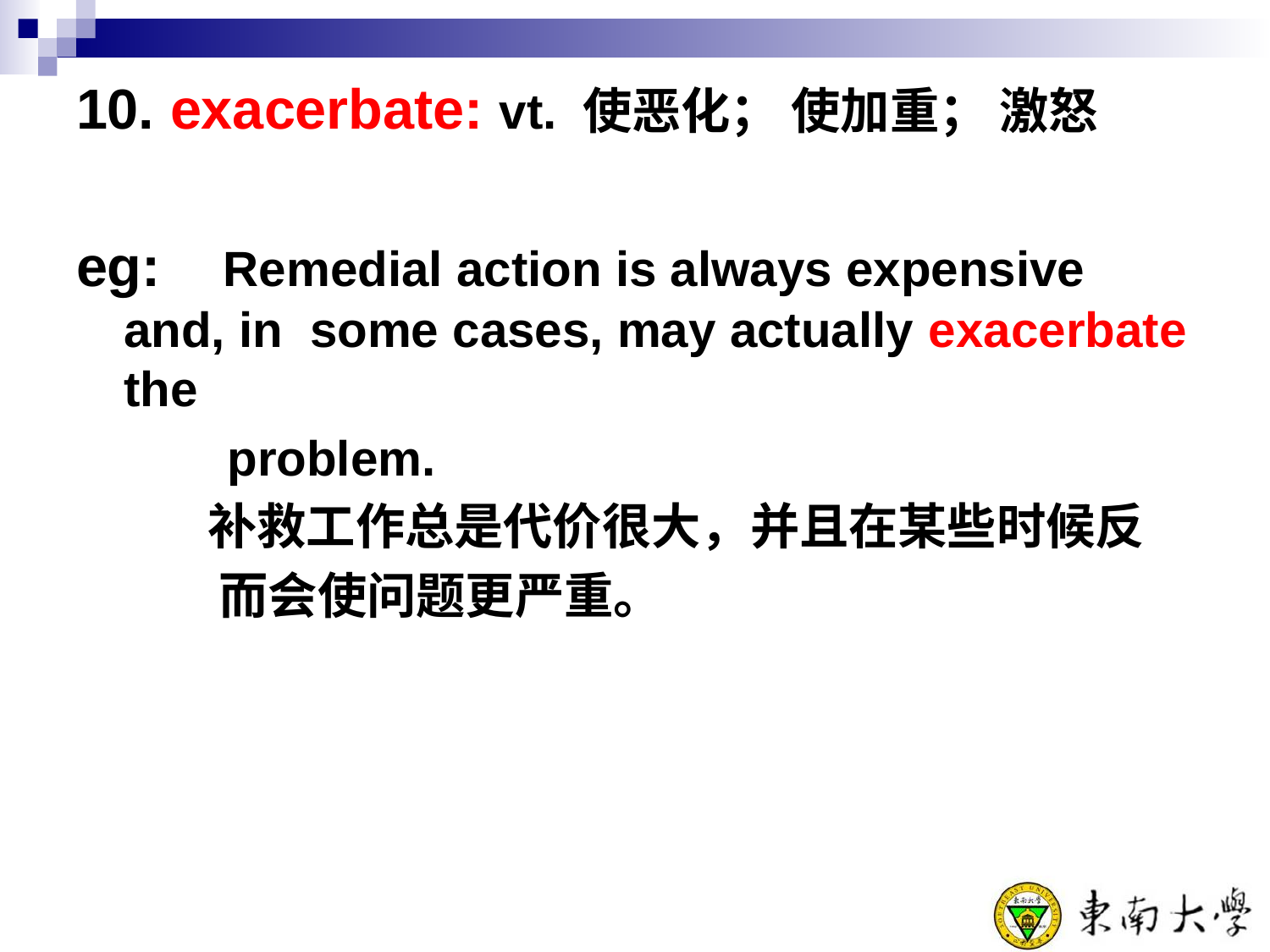

10. exacerbate: vt. 使恶化； 使加重； 激怒

eg:    Remedial action is always expensive and, in  some cases, may actually exacerbate the
           problem.
     补救工作总是代价很大，并且在某些时候反
      而会使问题更严重。